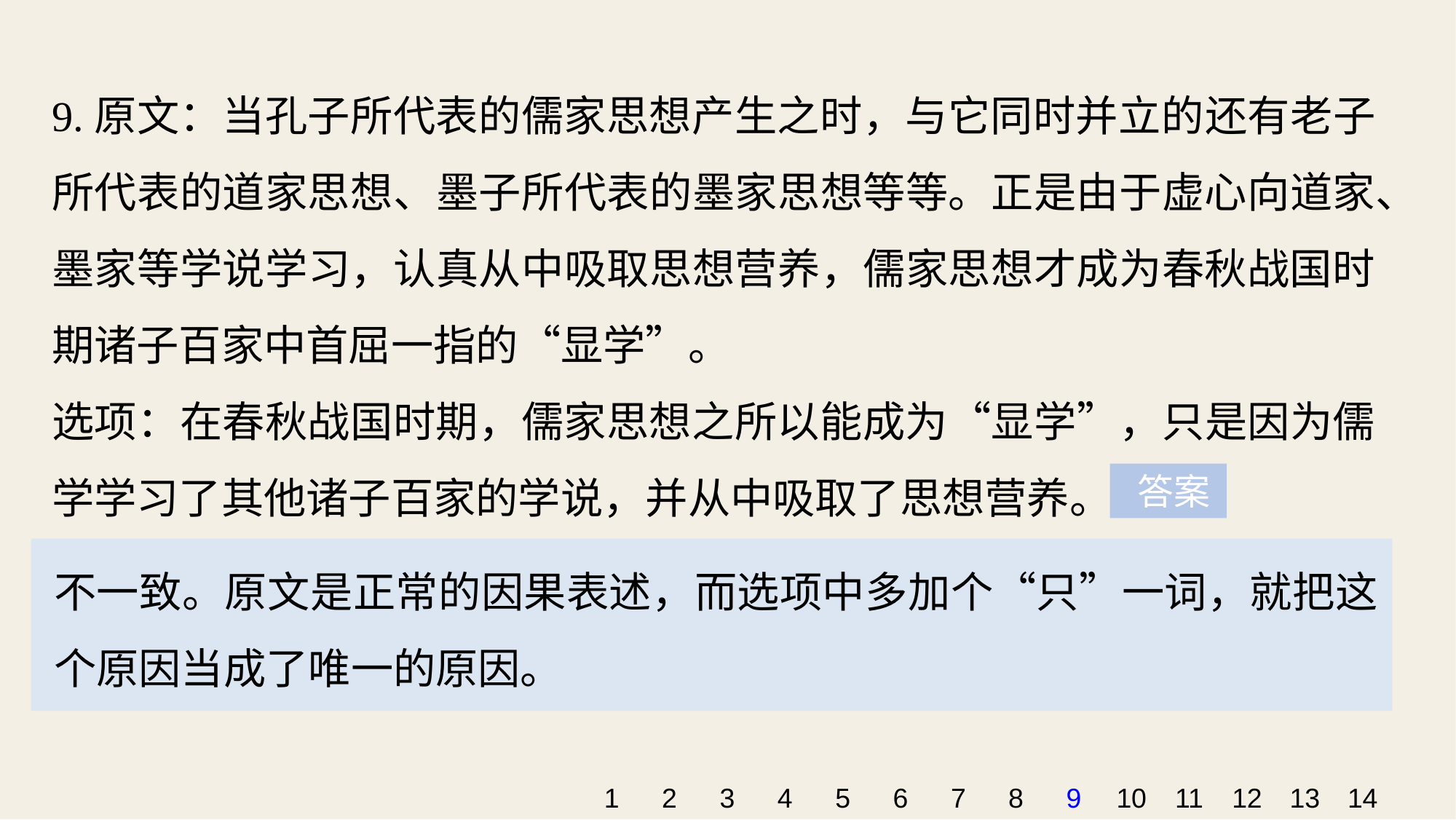

9.原文：当孔子所代表的儒家思想产生之时，与它同时并立的还有老子所代表的道家思想、墨子所代表的墨家思想等等。正是由于虚心向道家、墨家等学说学习，认真从中吸取思想营养，儒家思想才成为春秋战国时期诸子百家中首屈一指的“显学”。
选项：在春秋战国时期，儒家思想之所以能成为“显学”，只是因为儒学学习了其他诸子百家的学说，并从中吸取了思想营养。
 答案
不一致。原文是正常的因果表述，而选项中多加个“只”一词，就把这个原因当成了唯一的原因。

1
2
3
4
5
6
7
8
9
10
11
12
13
14